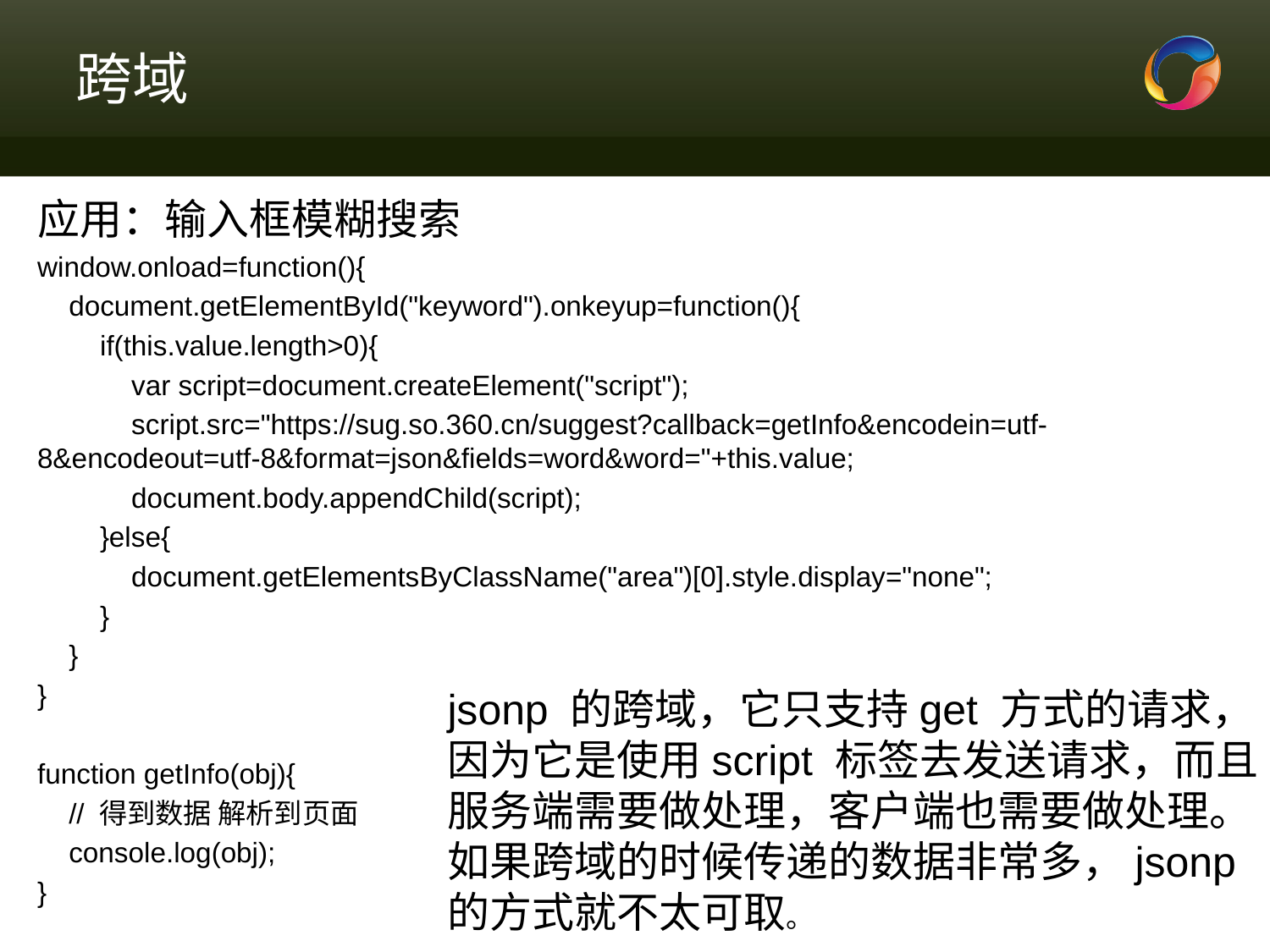

# 跨域
应用：输入框模糊搜索
window.onload=function(){
    document.getElementById("keyword").onkeyup=function(){
        if(this.value.length>0){
            var script=document.createElement("script");
            script.src="https://sug.so.360.cn/suggest?callback=getInfo&encodein=utf-8&encodeout=utf-8&format=json&fields=word&word="+this.value;
            document.body.appendChild(script);
        }else{
            document.getElementsByClassName("area")[0].style.display="none";
        }
    }
}

function getInfo(obj){
    // 得到数据 解析到页面
    console.log(obj);
}
jsonp 的跨域，它只支持get 方式的请求，因为它是使用script 标签去发送请求，而且服务端需要做处理，客户端也需要做处理。如果跨域的时候传递的数据非常多，jsonp 的方式就不太可取。